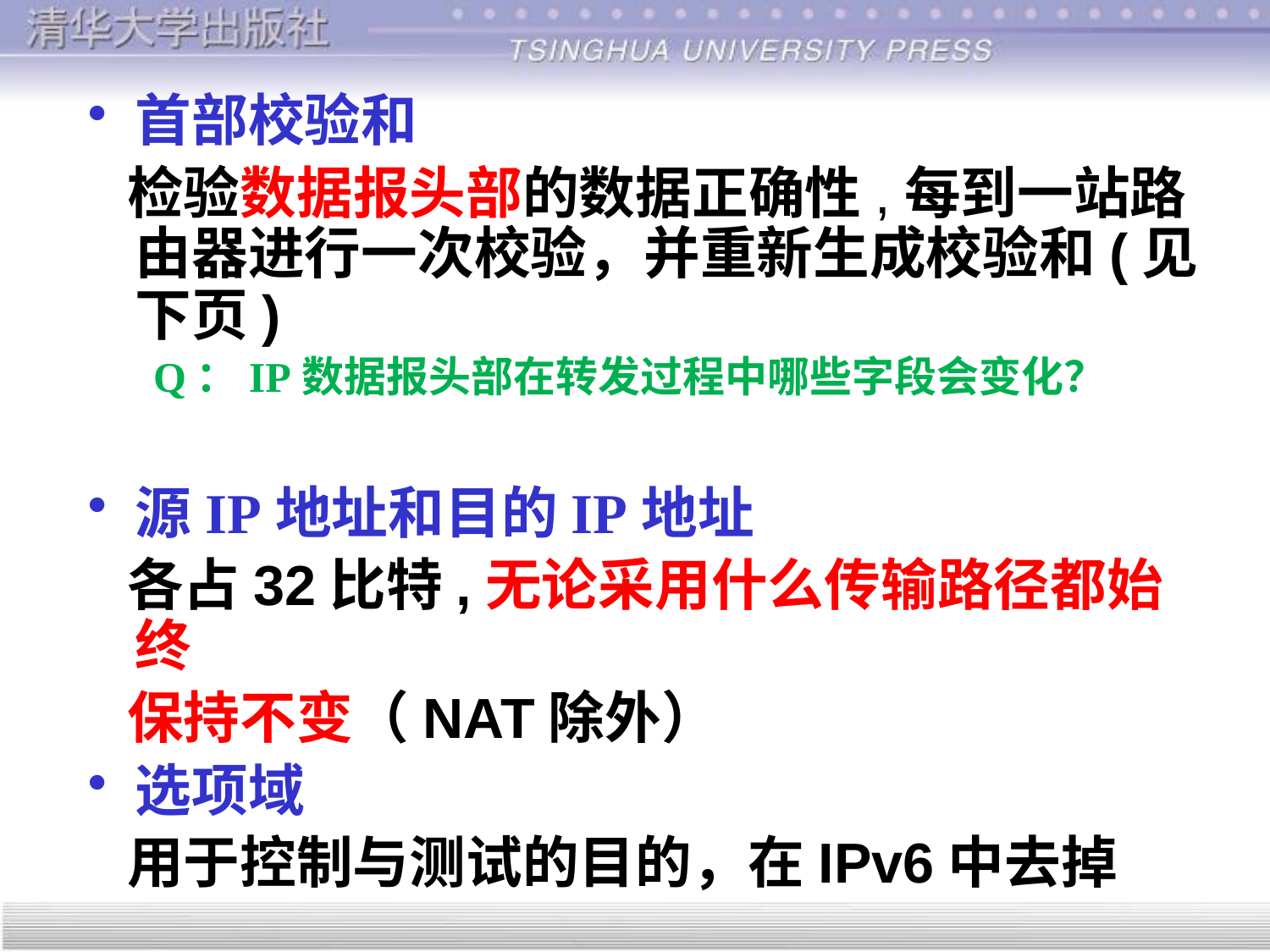

首部校验和
  检验数据报头部的数据正确性,每到一站路由器进行一次校验，并重新生成校验和(见下页)
       Q：IP数据报头部在转发过程中哪些字段会变化？

源IP地址和目的IP地址
  各占32比特,无论采用什么传输路径都始终
  保持不变（NAT除外）
选项域
  用于控制与测试的目的，在IPv6中去掉
21